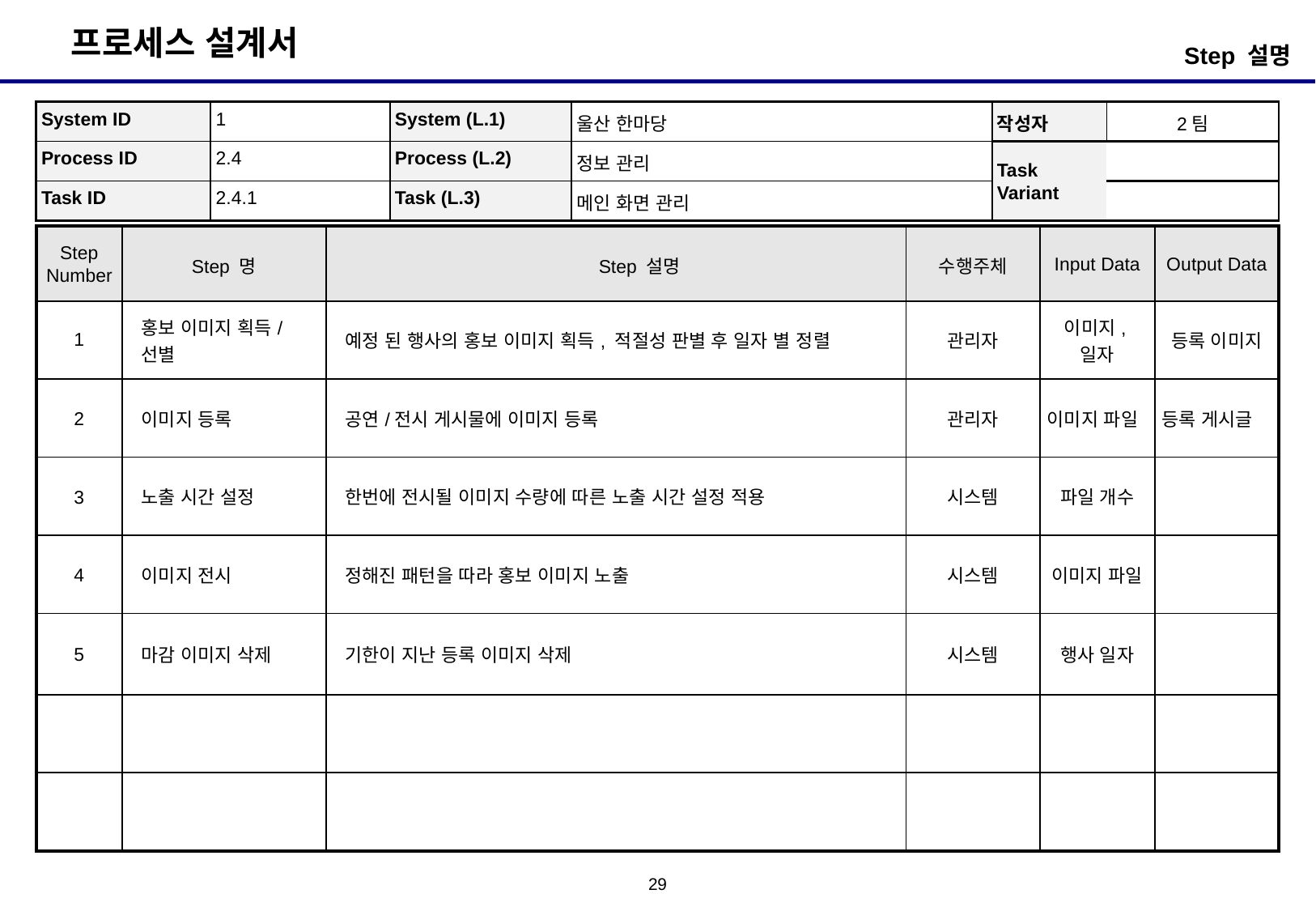

Step 설명
| System ID | 1 | System (L.1) | 울산 한마당 | 작성자 | 2팀 |
| --- | --- | --- | --- | --- | --- |
| Process ID | 2.4 | Process (L.2) | 정보 관리 | Task Variant |  |
| Task ID | 2.4.1 | Task (L.3) | 메인 화면 관리 |  |  |
| Step Number | Step 명 | Step 설명 | 수행주체 | Input Data | Output Data |
| --- | --- | --- | --- | --- | --- |
| 1 | 홍보 이미지 획득/선별 | 예정 된 행사의 홍보 이미지 획득, 적절성 판별 후 일자 별 정렬 | 관리자 | 이미지,일자 | 등록 이미지 |
| 2 | 이미지 등록 | 공연/전시 게시물에 이미지 등록 | 관리자 | 이미지 파일 | 등록 게시글 |
| 3 | 노출 시간 설정 | 한번에 전시될 이미지 수량에 따른 노출 시간 설정 적용 | 시스템 | 파일 개수 |  |
| 4 | 이미지 전시 | 정해진 패턴을 따라 홍보 이미지 노출 | 시스템 | 이미지 파일 |  |
| 5 | 마감 이미지 삭제 | 기한이 지난 등록 이미지 삭제 | 시스템 | 행사 일자 |  |
|  |  |  |  |  |  |
|  |  |  |  |  |  |